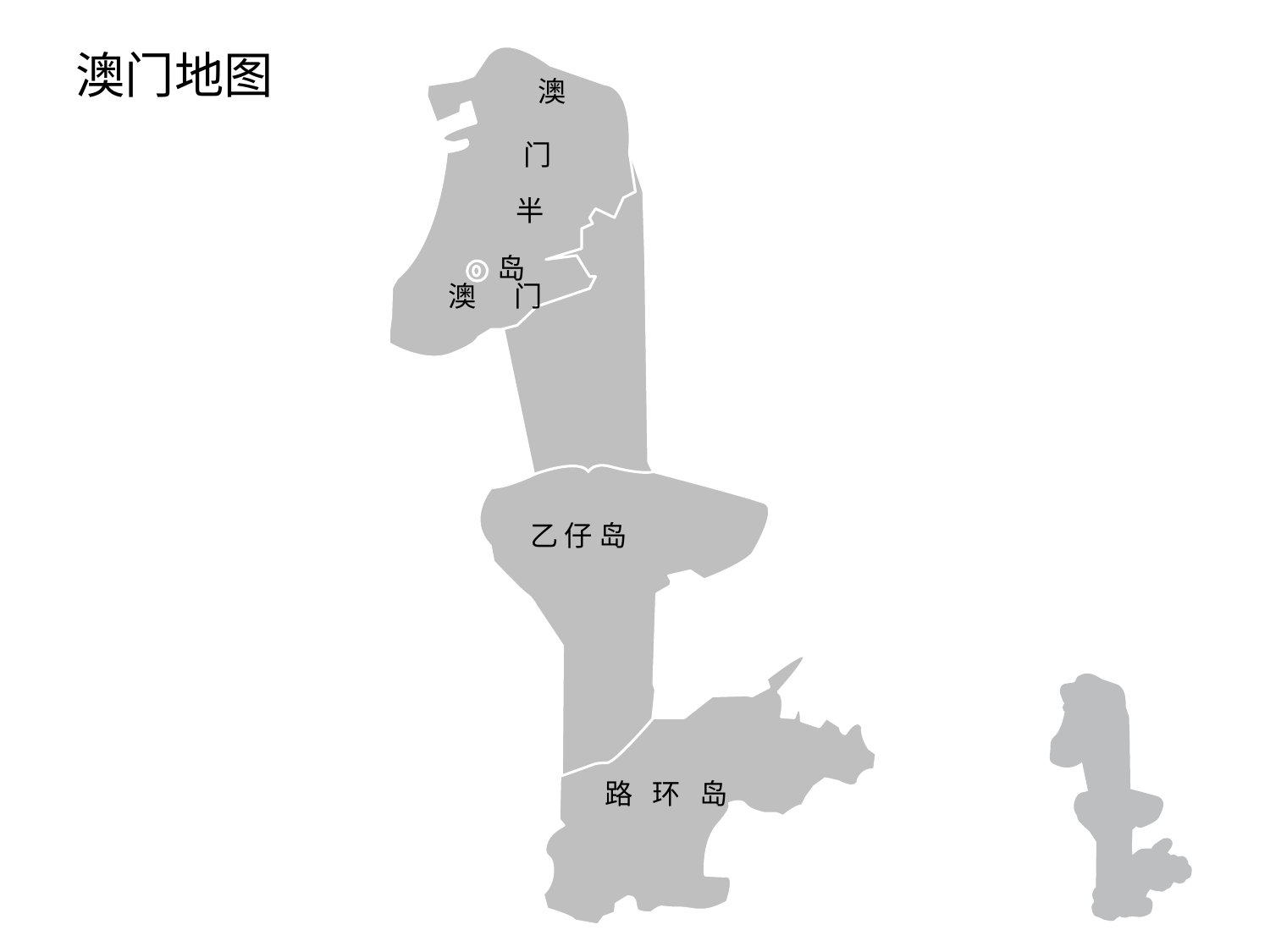

澳
   门
  半
岛

澳      门

乙 仔 岛

路   环   岛
# 澳门地图